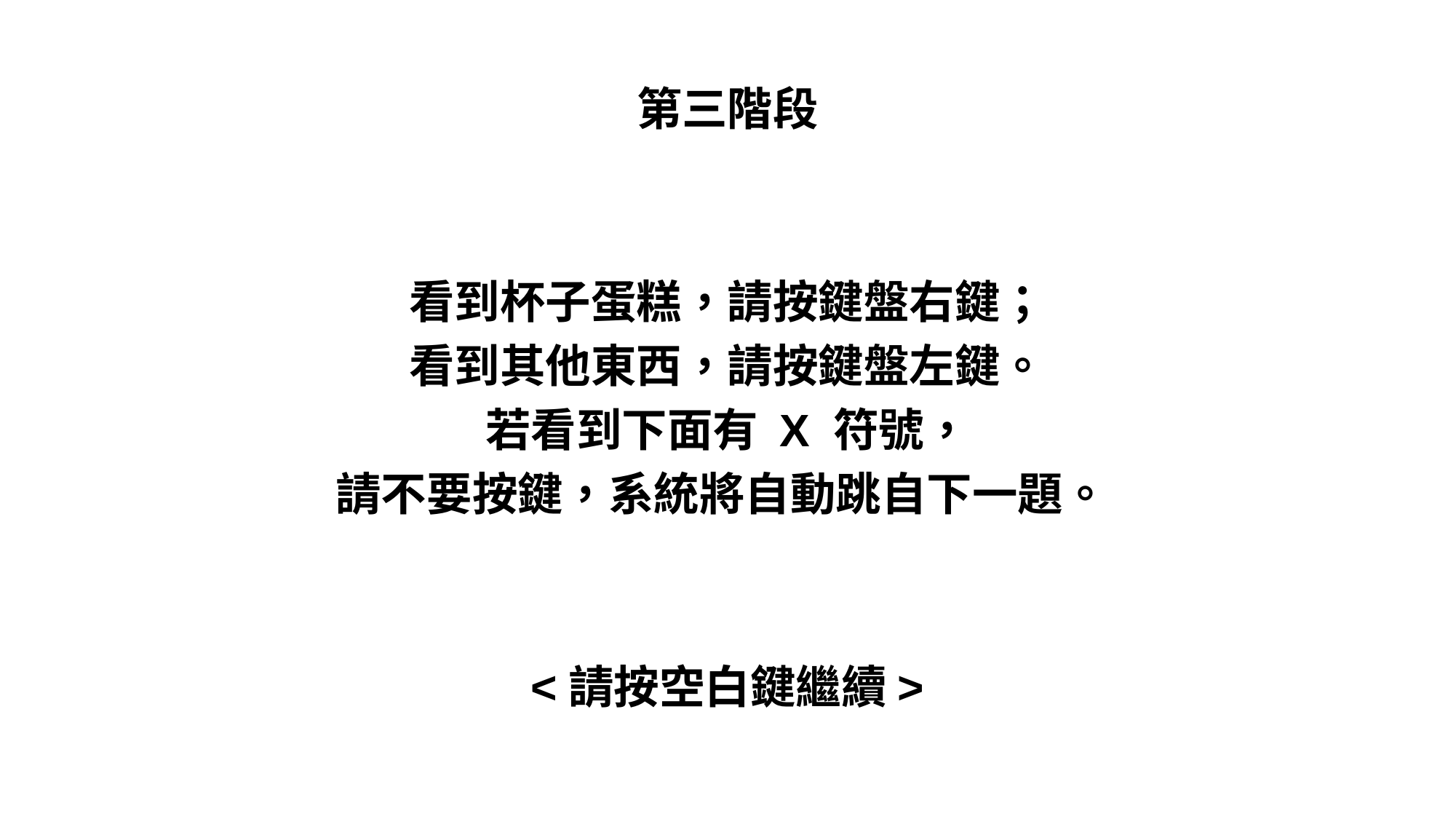

第三階段

看到杯子蛋糕，請按鍵盤右鍵；
看到其他東西，請按鍵盤左鍵。
若看到下面有 X 符號，
請不要按鍵，系統將自動跳自下一題。

<請按空白鍵繼續>